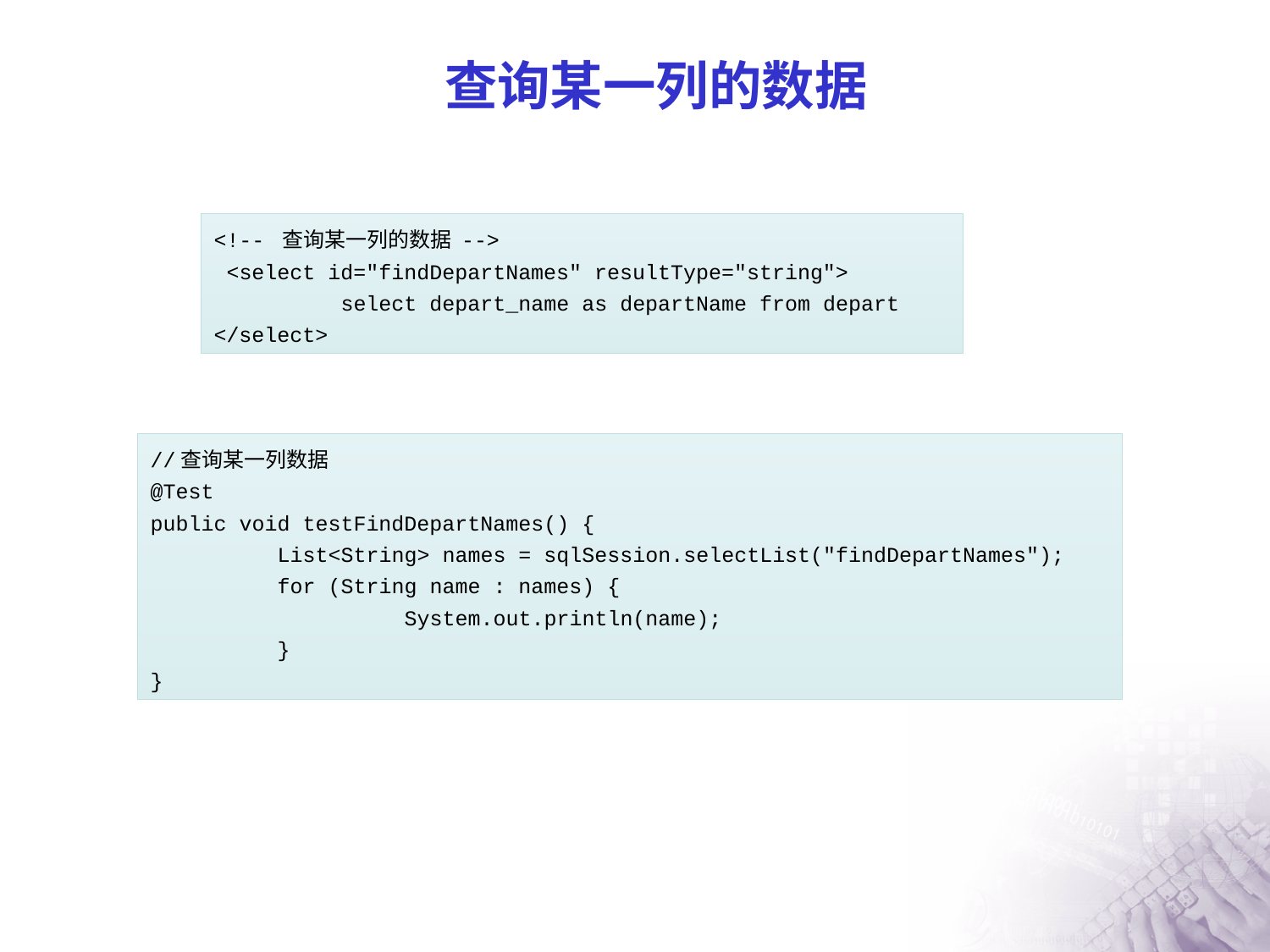

# 查询某一列的数据
<!-- 查询某一列的数据 -->
 <select id="findDepartNames" resultType="string">
	select depart_name as departName from depart
</select>
//查询某一列数据
@Test
public void testFindDepartNames() {
	List<String> names = sqlSession.selectList("findDepartNames");
	for (String name : names) {
		System.out.println(name);
	}
}